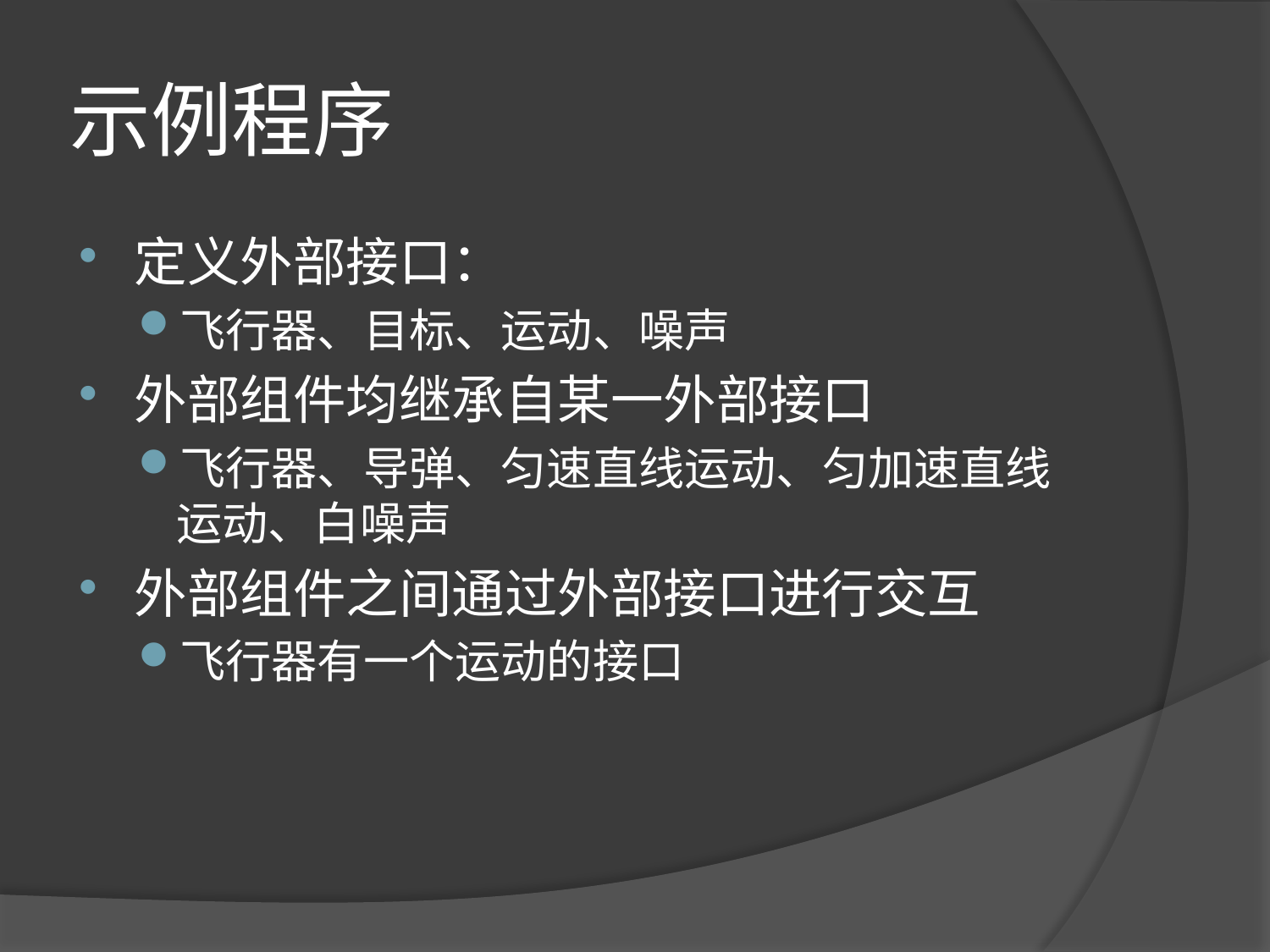

# 示例程序
定义外部接口：
飞行器、目标、运动、噪声
外部组件均继承自某一外部接口
飞行器、导弹、匀速直线运动、匀加速直线运动、白噪声
外部组件之间通过外部接口进行交互
飞行器有一个运动的接口